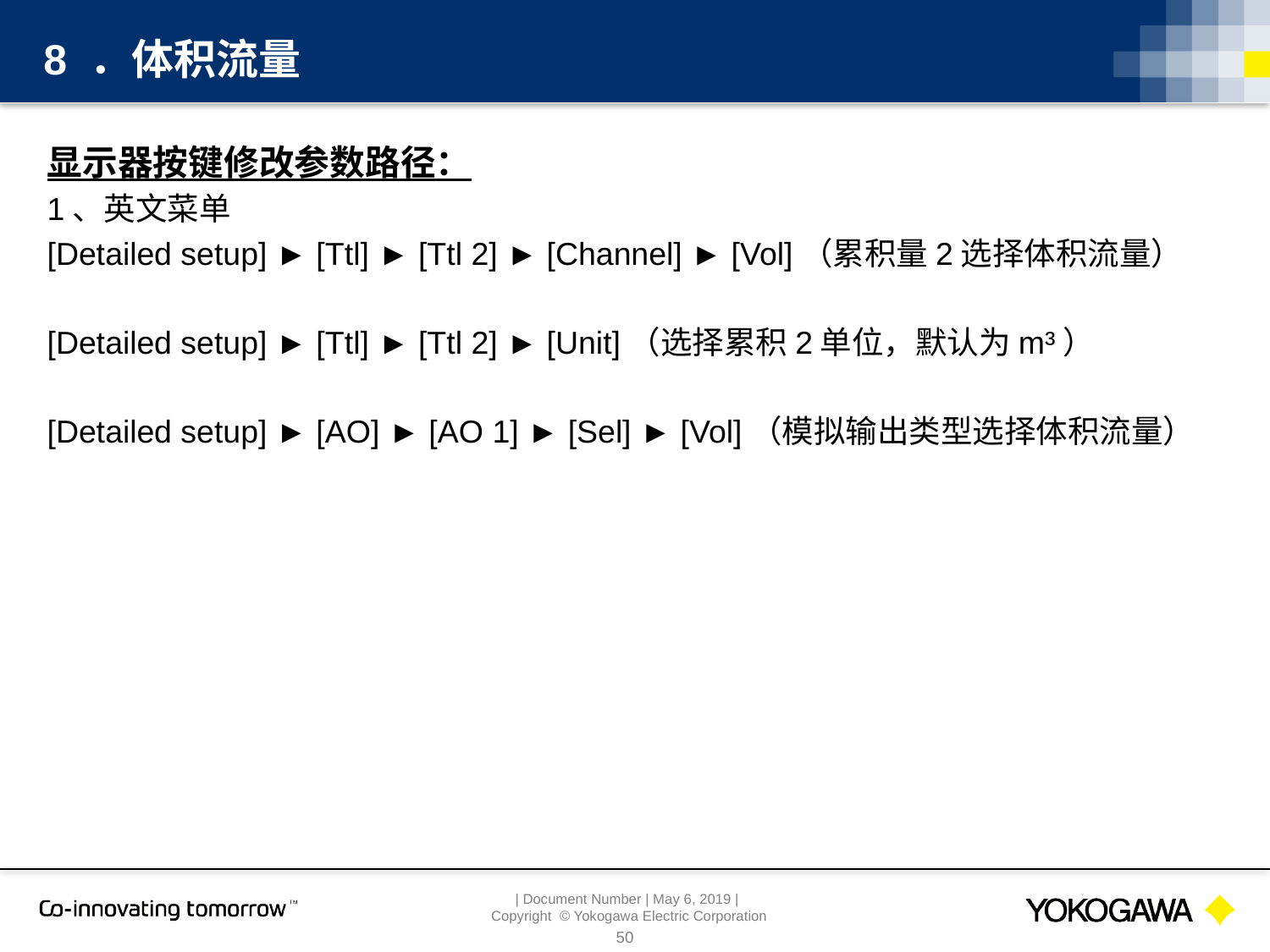

8 ．体积流量

显示器按键修改参数路径：
1、英文菜单
[Detailed setup] ► [Ttl] ► [Ttl 2] ► [Channel] ► [Vol]（累积量2选择体积流量）

[Detailed setup] ► [Ttl] ► [Ttl 2] ► [Unit]（选择累积2单位，默认为m³）

[Detailed setup] ► [AO] ► [AO 1] ► [Sel] ► [Vol]（模拟输出类型选择体积流量）